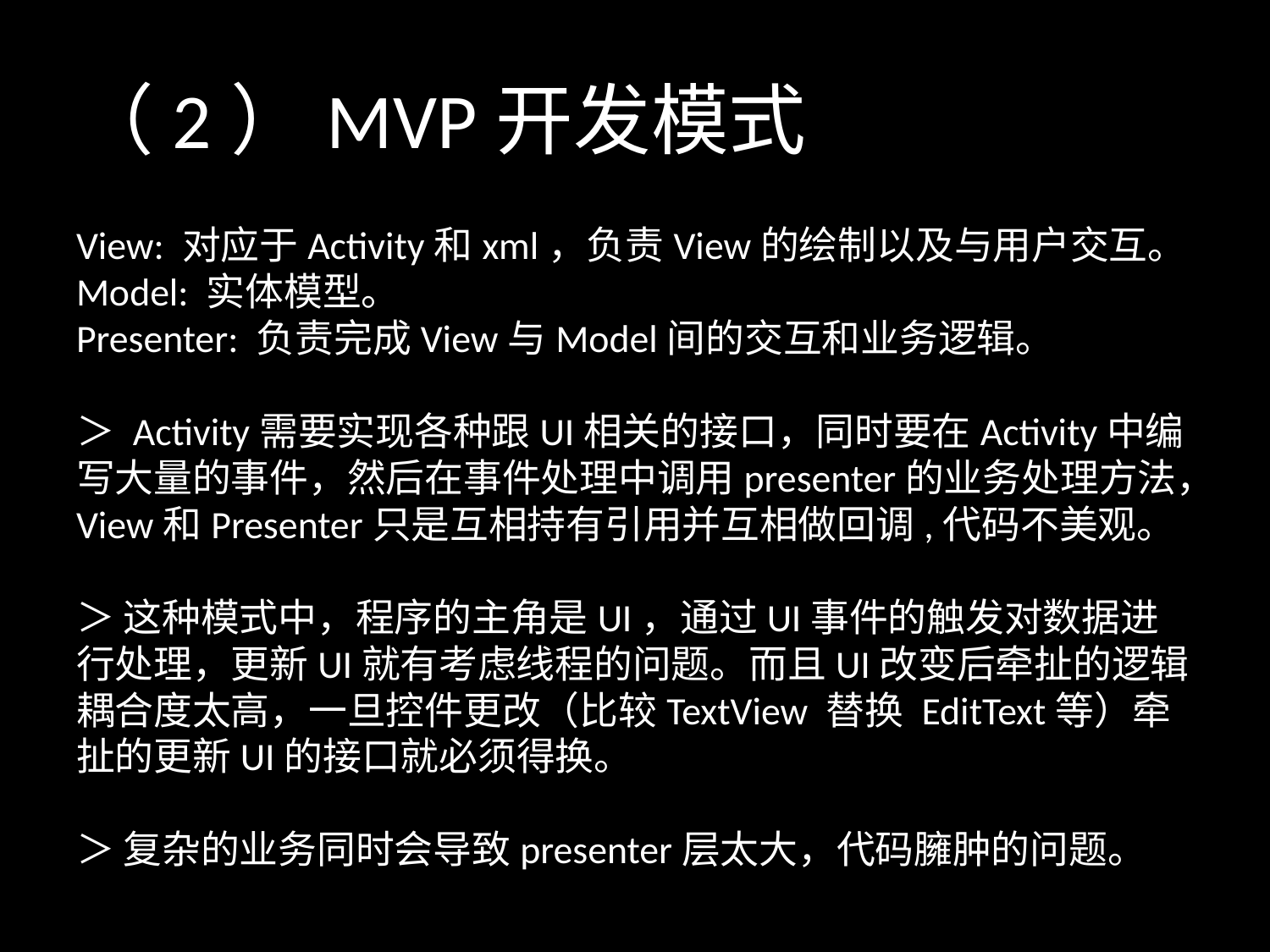

（2）MVP开发模式
View: 对应于Activity和xml，负责View的绘制以及与用户交互。
Model: 实体模型。
Presenter: 负责完成View与Model间的交互和业务逻辑。

＞ Activity需要实现各种跟UI相关的接口，同时要在Activity中编写大量的事件，然后在事件处理中调用presenter的业务处理方法，View和Presenter只是互相持有引用并互相做回调,代码不美观。

＞ 这种模式中，程序的主角是UI，通过UI事件的触发对数据进行处理，更新UI就有考虑线程的问题。而且UI改变后牵扯的逻辑耦合度太高，一旦控件更改（比较TextView 替换 EditText等）牵扯的更新UI的接口就必须得换。

＞ 复杂的业务同时会导致presenter层太大，代码臃肿的问题。